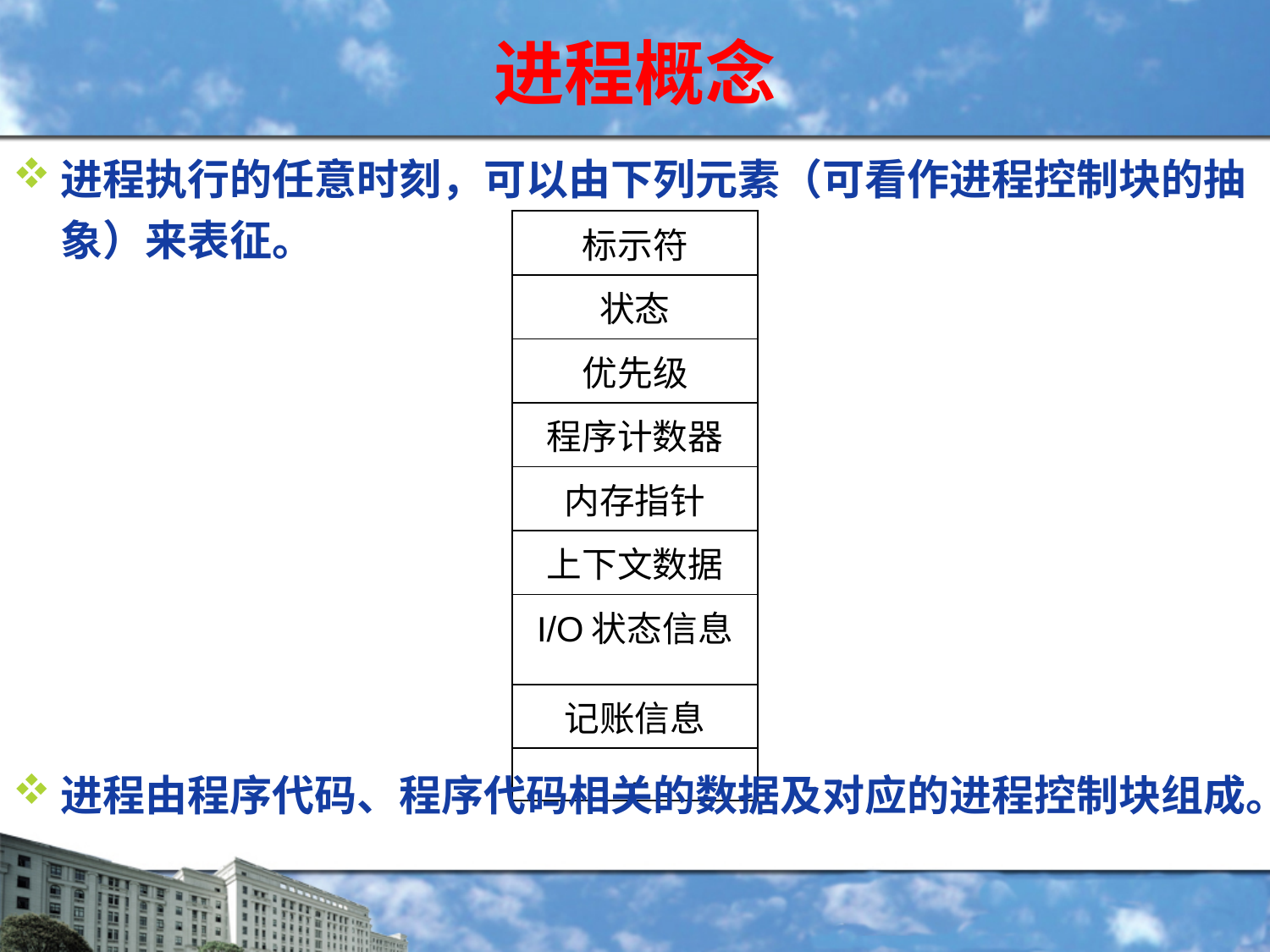

# 进程概念
进程执行的任意时刻，可以由下列元素（可看作进程控制块的抽象）来表征。

进程由程序代码、程序代码相关的数据及对应的进程控制块组成。

| 标示符 |
| --- |
| 状态 |
| 优先级 |
| 程序计数器 |
| 内存指针 |
| 上下文数据 |
| I/O状态信息 |
| 记账信息 |
| … |